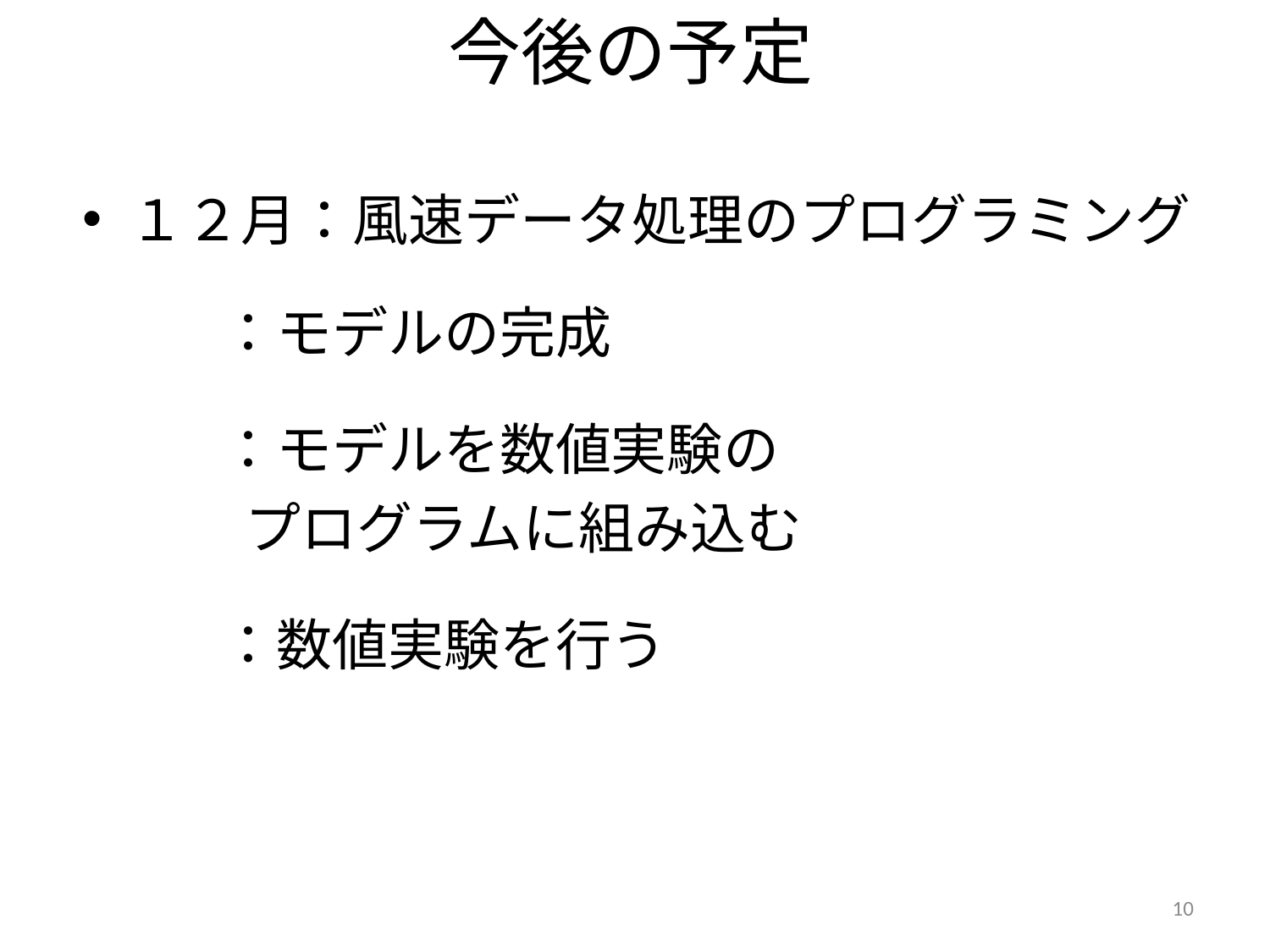

# 今後の予定
１２月：風速データ処理のプログラミング

          ：モデルの完成

          ：モデルを数値実験の
            プログラムに組み込む

          ：数値実験を行う
10